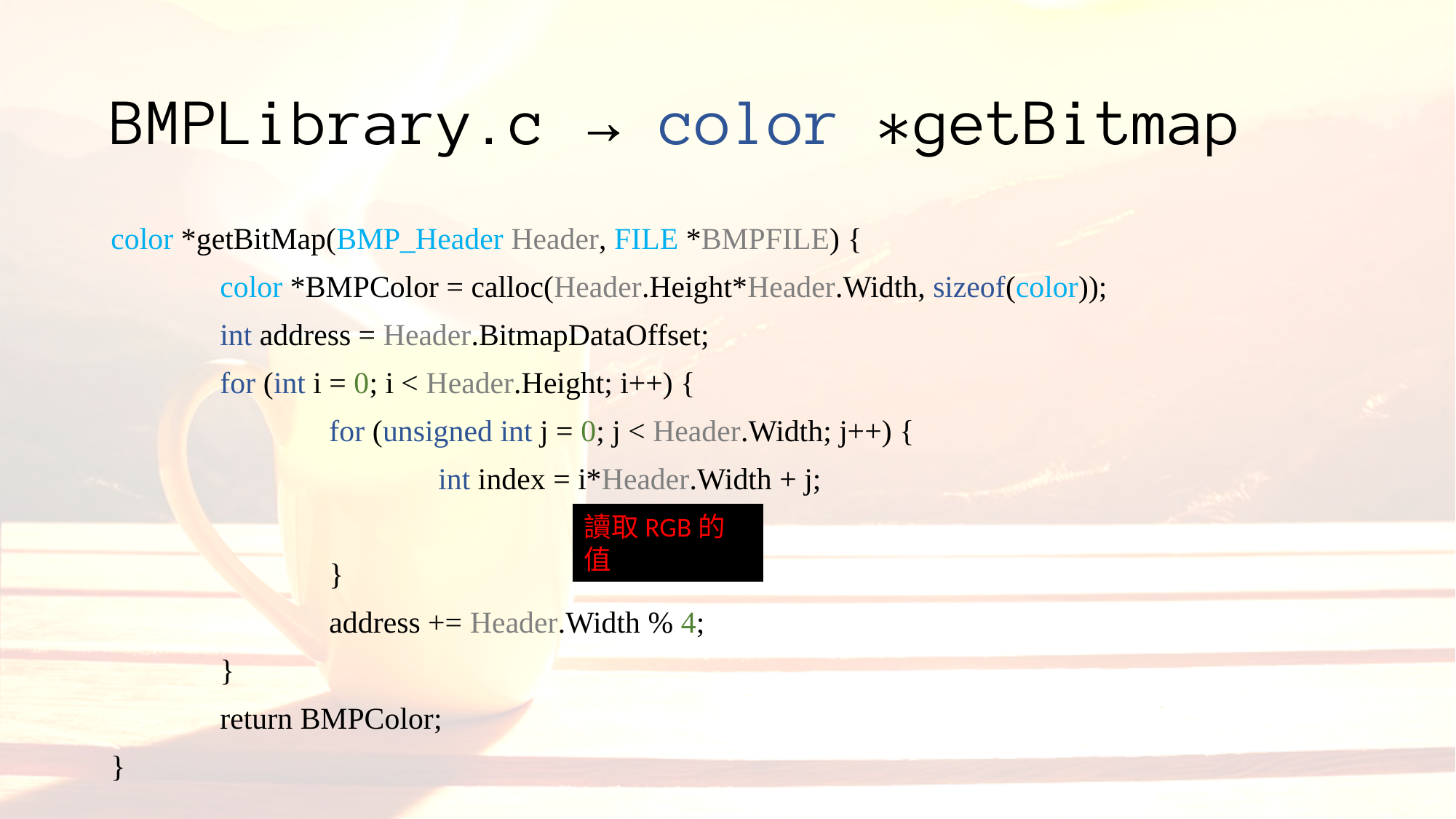

# BMPLibrary.c → color *getBitmap
color *getBitMap(BMP_Header Header, FILE *BMPFILE) {
	color *BMPColor = calloc(Header.Height*Header.Width, sizeof(color));
	int address = Header.BitmapDataOffset;
	for (int i = 0; i < Header.Height; i++) {
		for (unsigned int j = 0; j < Header.Width; j++) {
			int index = i*Header.Width + j;

		}
		address += Header.Width % 4;
	}
	return BMPColor;
}
讀取RGB的值